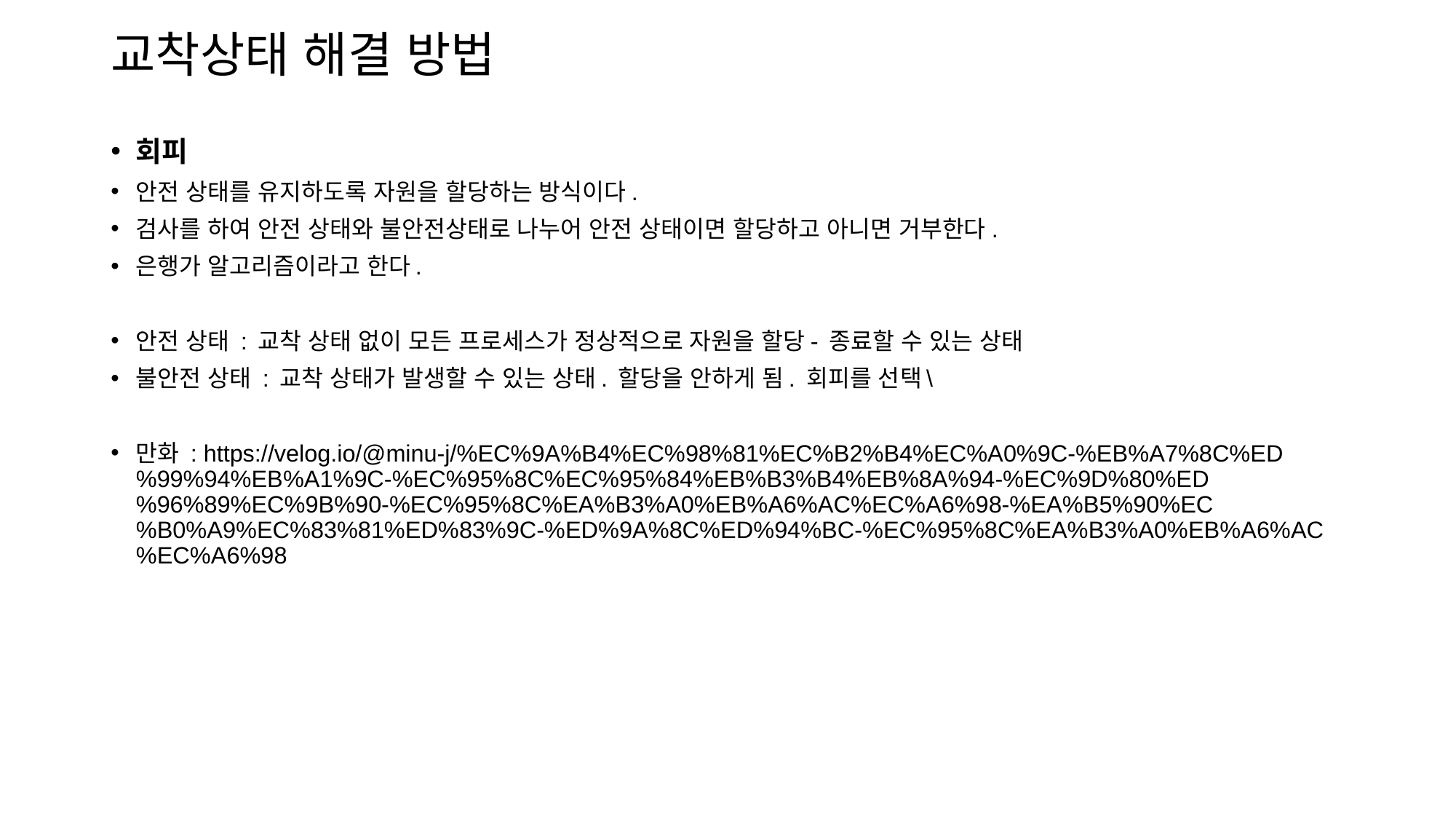

# 교착상태 해결 방법
회피
안전 상태를 유지하도록 자원을 할당하는 방식이다.
검사를 하여 안전 상태와 불안전상태로 나누어 안전 상태이면 할당하고 아니면 거부한다.
은행가 알고리즘이라고 한다.

안전 상태 : 교착 상태 없이 모든 프로세스가 정상적으로 자원을 할당- 종료할 수 있는 상태
불안전 상태 : 교착 상태가 발생할 수 있는 상태. 할당을 안하게 됨. 회피를 선택\

만화 : https://velog.io/@minu-j/%EC%9A%B4%EC%98%81%EC%B2%B4%EC%A0%9C-%EB%A7%8C%ED%99%94%EB%A1%9C-%EC%95%8C%EC%95%84%EB%B3%B4%EB%8A%94-%EC%9D%80%ED%96%89%EC%9B%90-%EC%95%8C%EA%B3%A0%EB%A6%AC%EC%A6%98-%EA%B5%90%EC%B0%A9%EC%83%81%ED%83%9C-%ED%9A%8C%ED%94%BC-%EC%95%8C%EA%B3%A0%EB%A6%AC%EC%A6%98